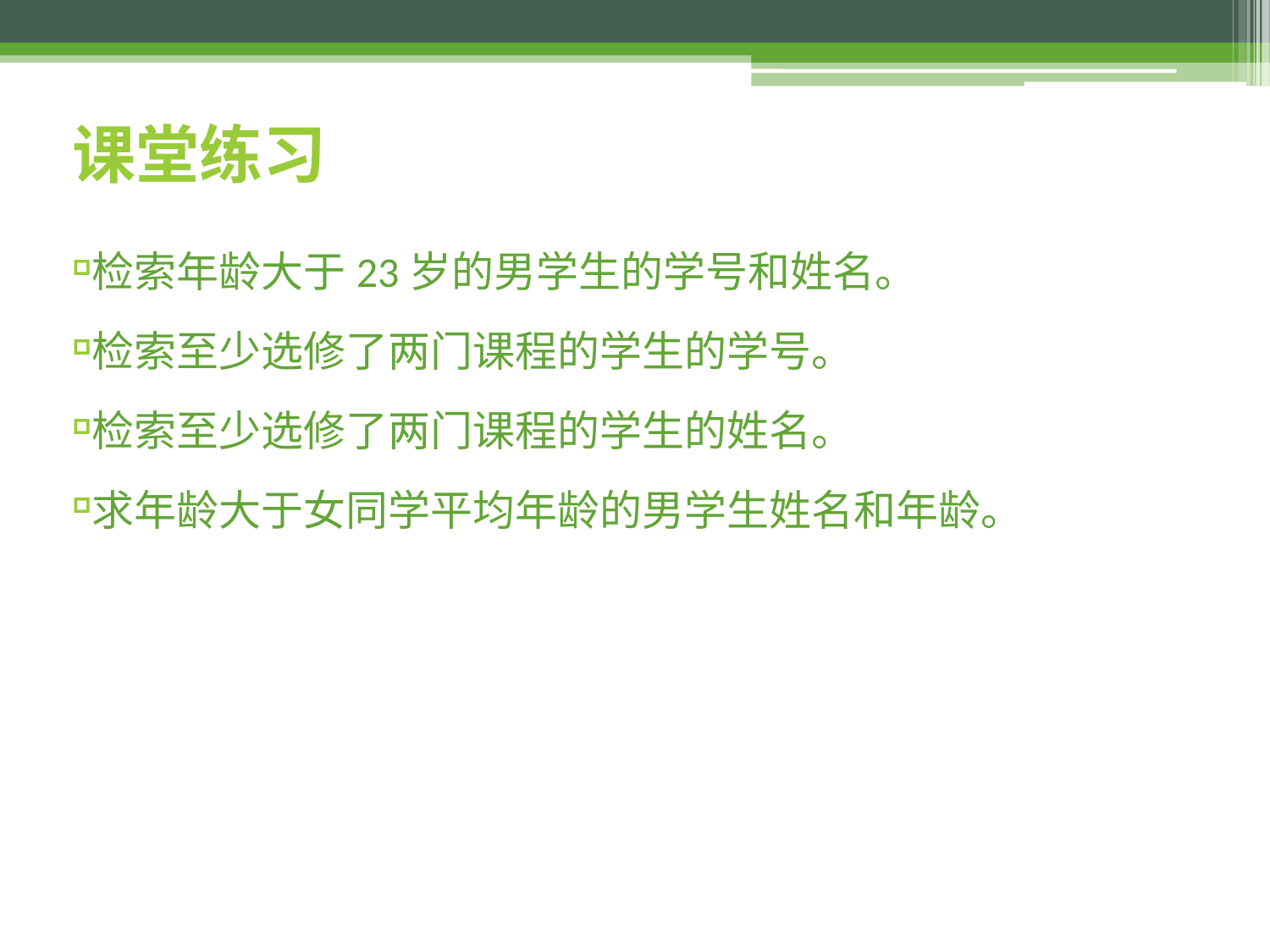

# 课堂练习
检索年龄大于23岁的男学生的学号和姓名。
检索至少选修了两门课程的学生的学号。
检索至少选修了两门课程的学生的姓名。
求年龄大于女同学平均年龄的男学生姓名和年龄。